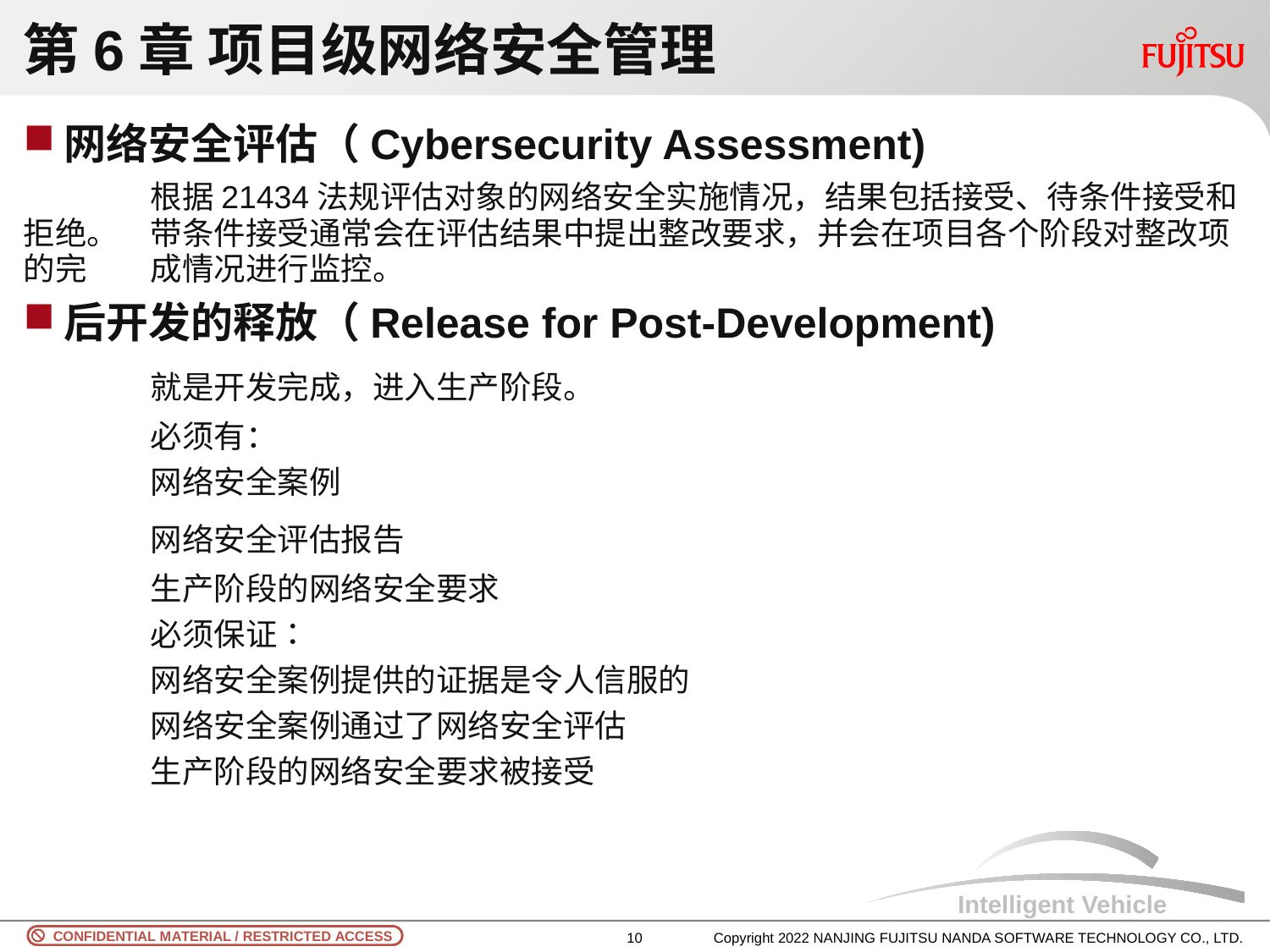

# 第6章 项目级网络安全管理
网络安全评估（Cybersecurity Assessment)
	根据21434法规评估对象的网络安全实施情况，结果包括接受、待条件接受和拒绝。	带条件接受通常会在评估结果中提出整改要求，并会在项目各个阶段对整改项的完	成情况进行监控。
后开发的释放（Release for Post-Development)
	就是开发完成，进入生产阶段。
	必须有：
	网络安全案例
	网络安全评估报告
	生产阶段的网络安全要求
	必须保证：
	网络安全案例提供的证据是令人信服的
	网络安全案例通过了网络安全评估
	生产阶段的网络安全要求被接受

10
Copyright 2022 NANJING FUJITSU NANDA SOFTWARE TECHNOLOGY CO., LTD.